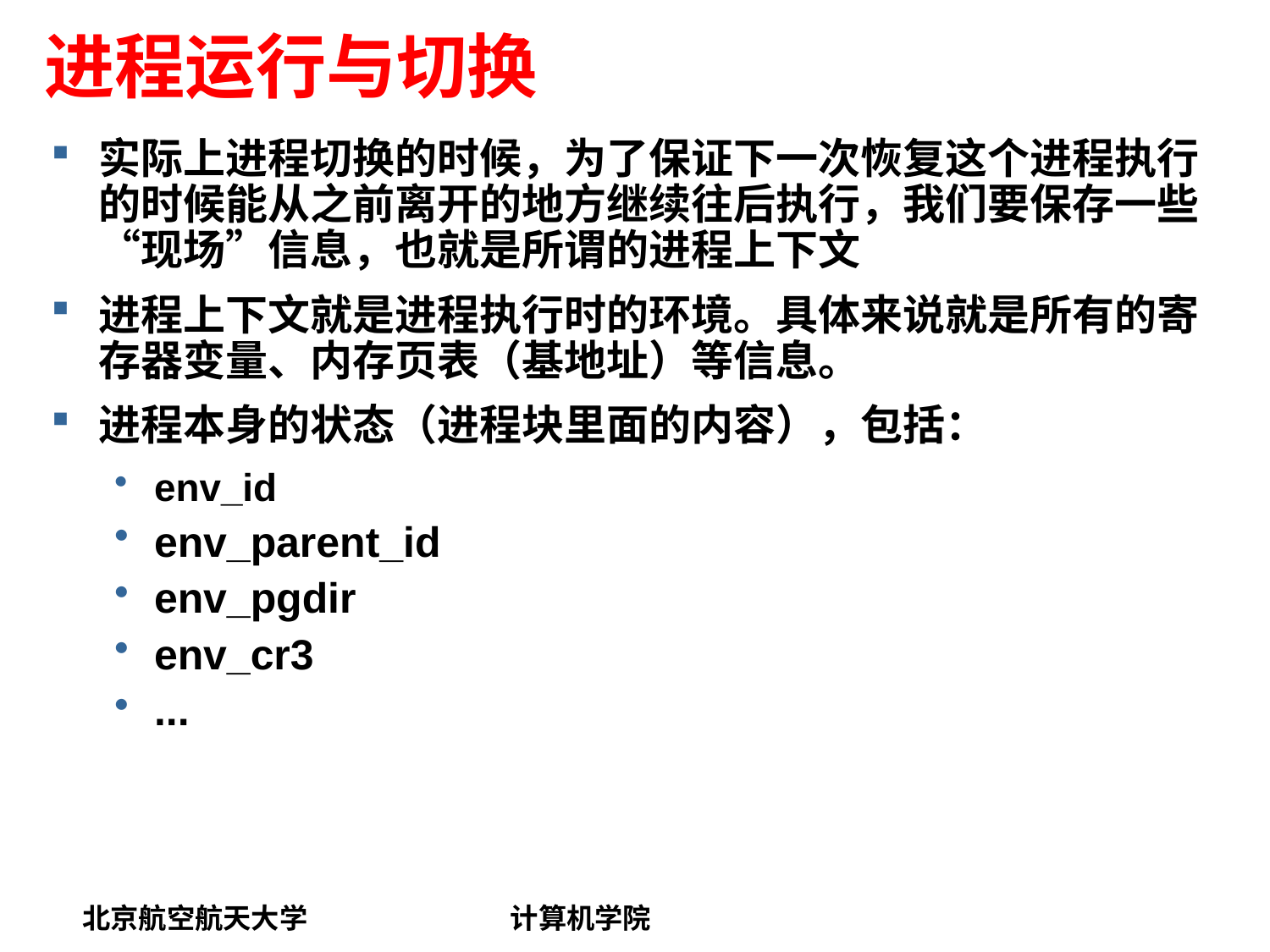

# 进程运行与切换
实际上进程切换的时候，为了保证下一次恢复这个进程执行的时候能从之前离开的地方继续往后执行，我们要保存一些“现场”信息，也就是所谓的进程上下文
进程上下文就是进程执行时的环境。具体来说就是所有的寄存器变量、内存页表（基地址）等信息。
进程本身的状态（进程块里面的内容），包括：
env_id
env_parent_id
env_pgdir
env_cr3
...